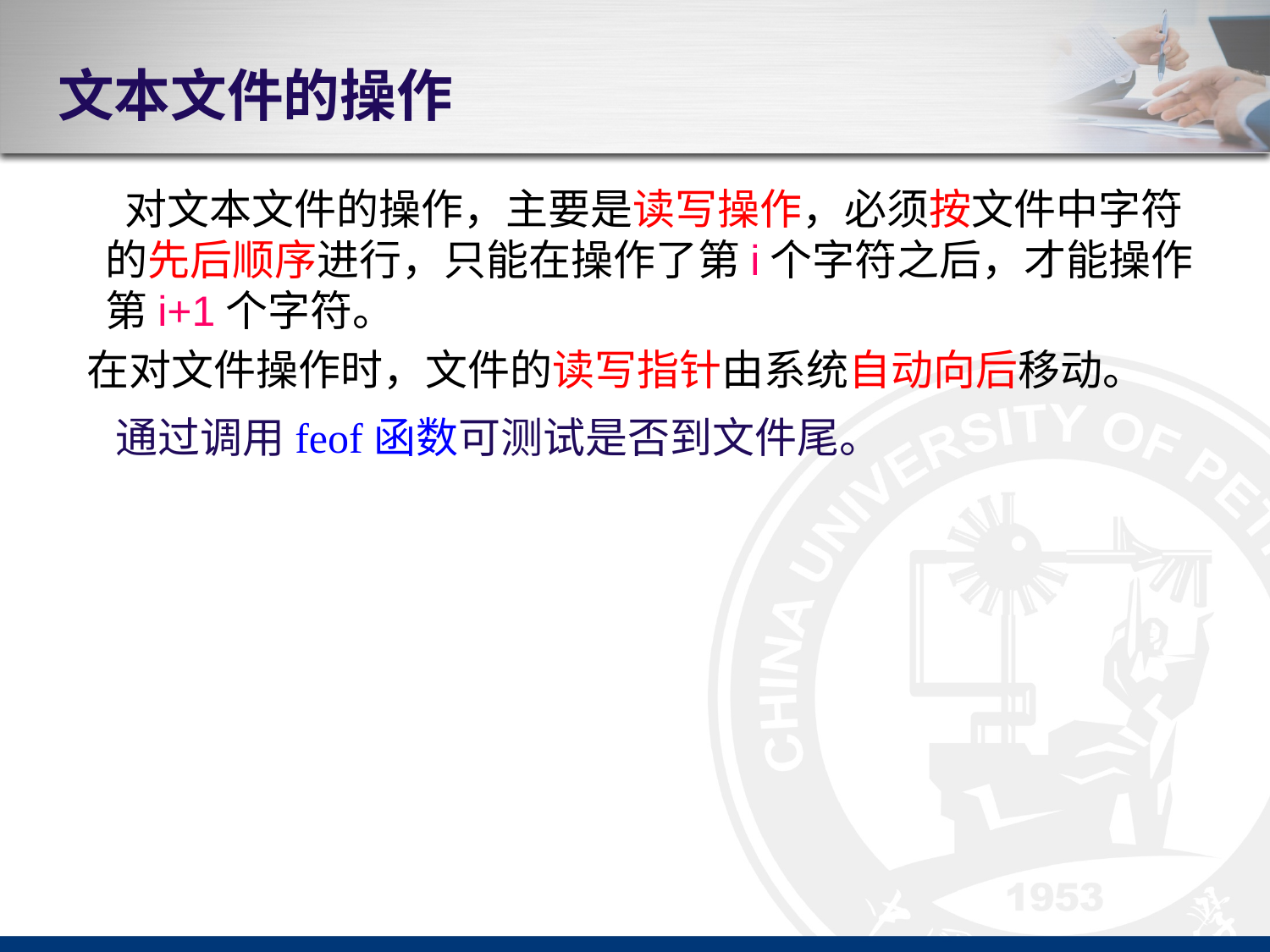

# 文本文件的操作
      对文本文件的操作，主要是读写操作，必须按文件中字符的先后顺序进行，只能在操作了第i个字符之后，才能操作第i+1个字符。
  在对文件操作时，文件的读写指针由系统自动向后移动。
     通过调用feof函数可测试是否到文件尾。